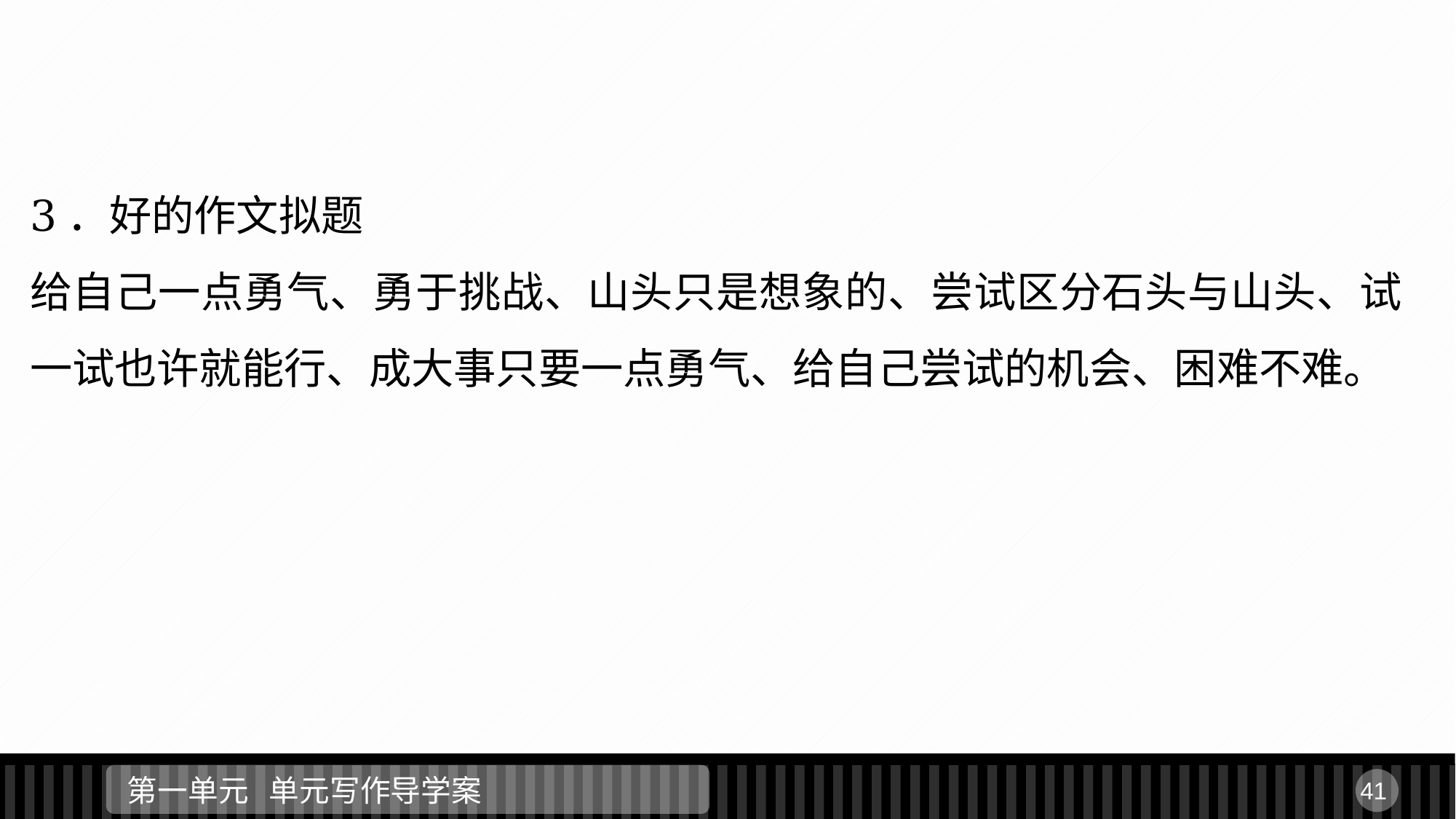

3．好的作文拟题
给自己一点勇气、勇于挑战、山头只是想象的、尝试区分石头与山头、试一试也许就能行、成大事只要一点勇气、给自己尝试的机会、困难不难。